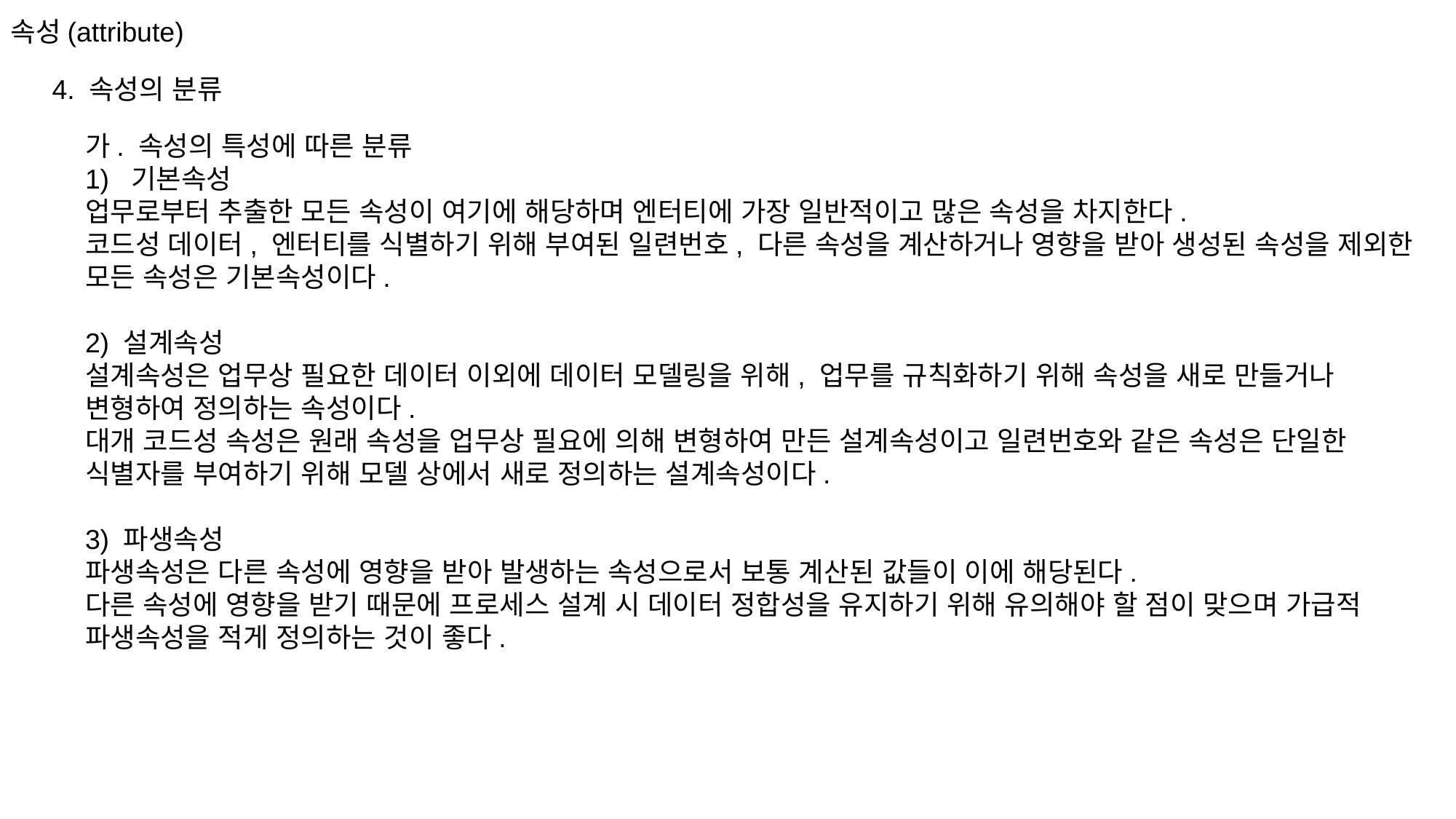

속성(attribute)
4. 속성의 분류
가. 속성의 특성에 따른 분류
1)  기본속성
업무로부터 추출한 모든 속성이 여기에 해당하며 엔터티에 가장 일반적이고 많은 속성을 차지한다.
코드성 데이터, 엔터티를 식별하기 위해 부여된 일련번호, 다른 속성을 계산하거나 영향을 받아 생성된 속성을 제외한 모든 속성은 기본속성이다.

2) 설계속성
설계속성은 업무상 필요한 데이터 이외에 데이터 모델링을 위해, 업무를 규칙화하기 위해 속성을 새로 만들거나 변형하여 정의하는 속성이다.
대개 코드성 속성은 원래 속성을 업무상 필요에 의해 변형하여 만든 설계속성이고 일련번호와 같은 속성은 단일한 식별자를 부여하기 위해 모델 상에서 새로 정의하는 설계속성이다.

3) 파생속성
파생속성은 다른 속성에 영향을 받아 발생하는 속성으로서 보통 계산된 값들이 이에 해당된다.
다른 속성에 영향을 받기 때문에 프로세스 설계 시 데이터 정합성을 유지하기 위해 유의해야 할 점이 맞으며 가급적 파생속성을 적게 정의하는 것이 좋다.